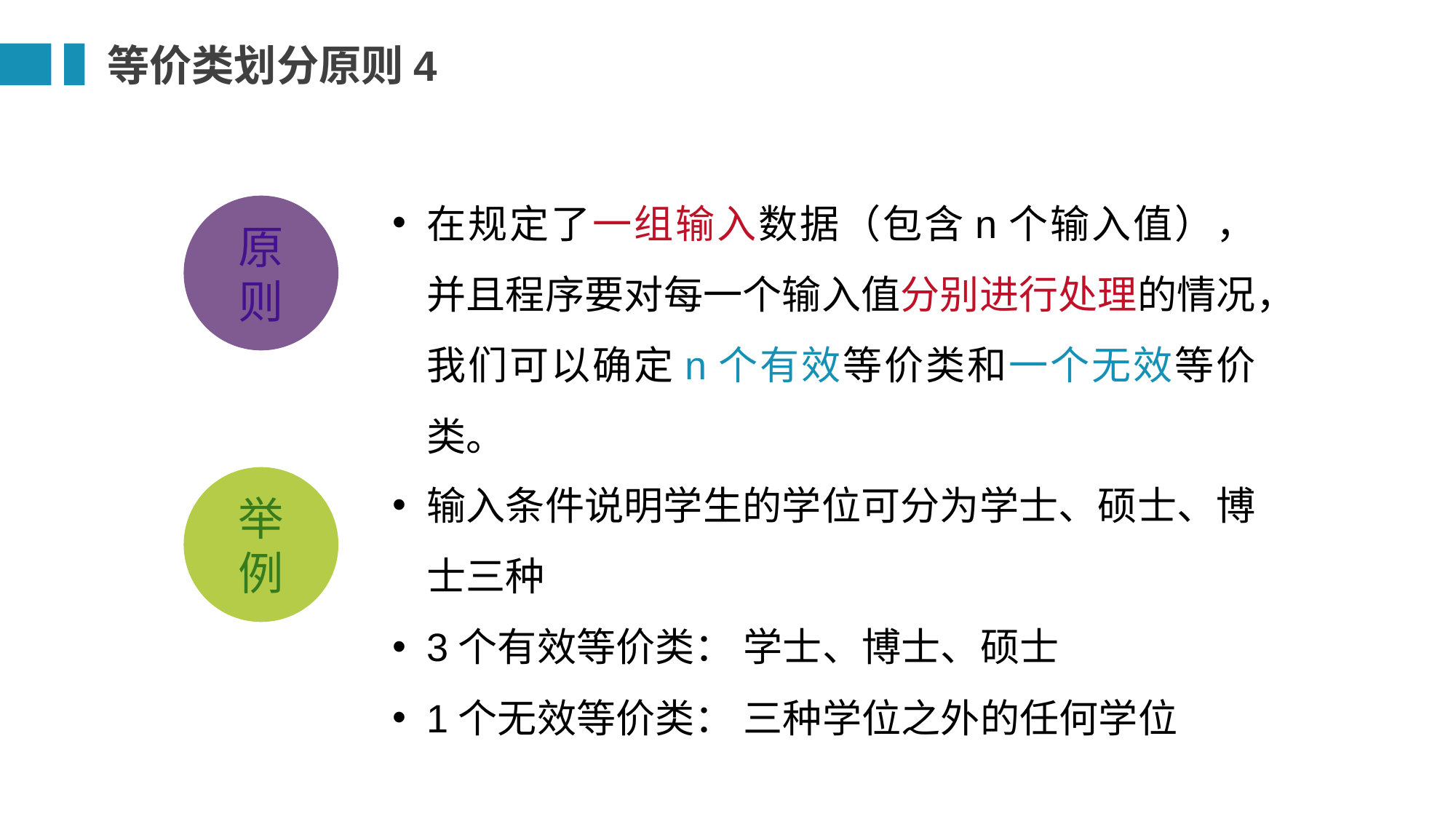

等价类划分原则4

在规定了一组输入数据（包含n个输入值），并且程序要对每一个输入值分别进行处理的情况，我们可以确定n个有效等价类和一个无效等价类。
原
则
输入条件说明学生的学位可分为学士、硕士、博士三种
3个有效等价类： 学士、博士、硕士
1个无效等价类： 三种学位之外的任何学位
举
例
23